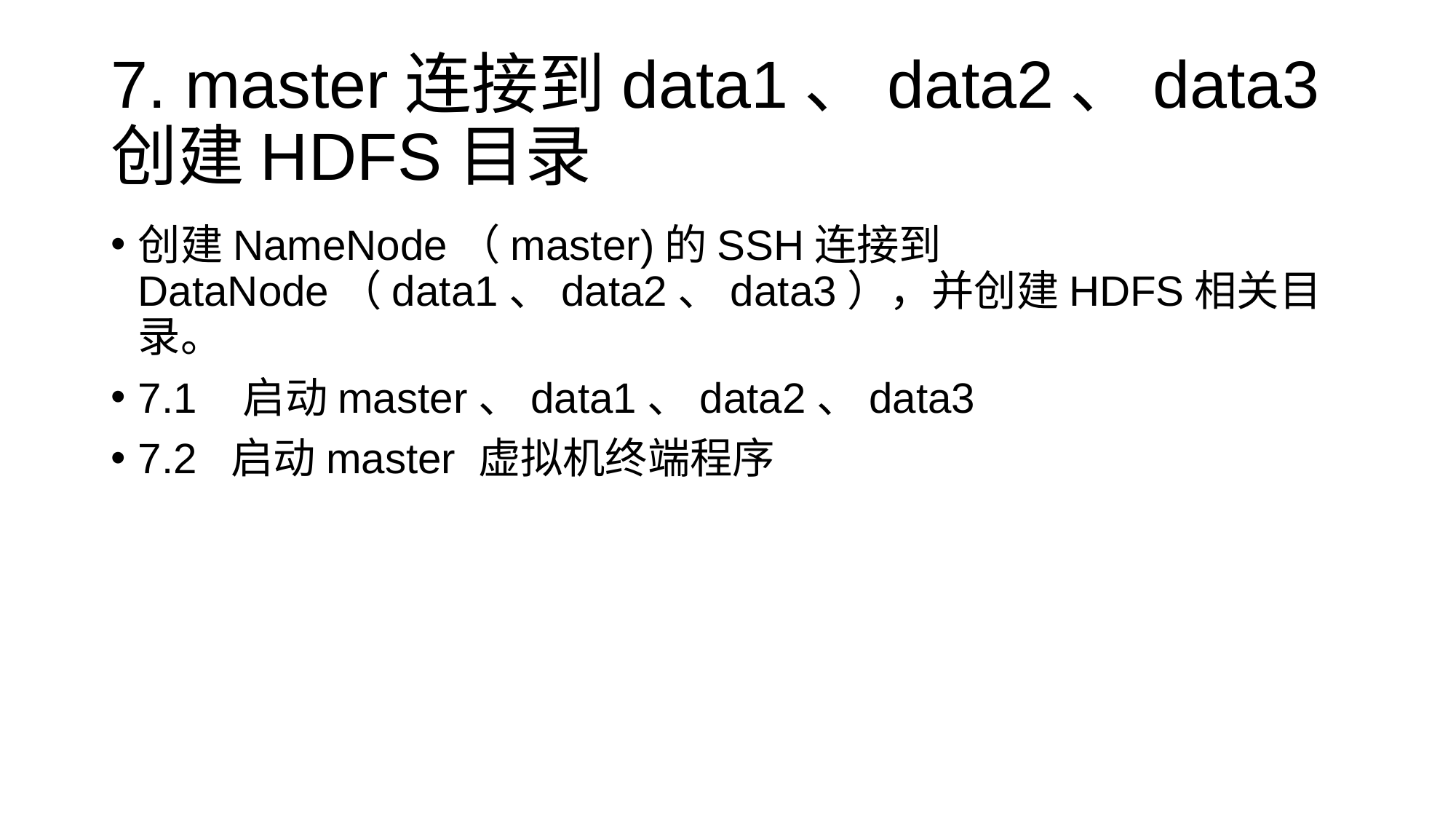

# 7. master连接到data1、data2、data3创建HDFS目录
创建NameNode（master)的SSH连接到DataNode（data1、data2、data3），并创建HDFS相关目录。
7.1   启动master、data1、data2、data3
7.2  启动master 虚拟机终端程序